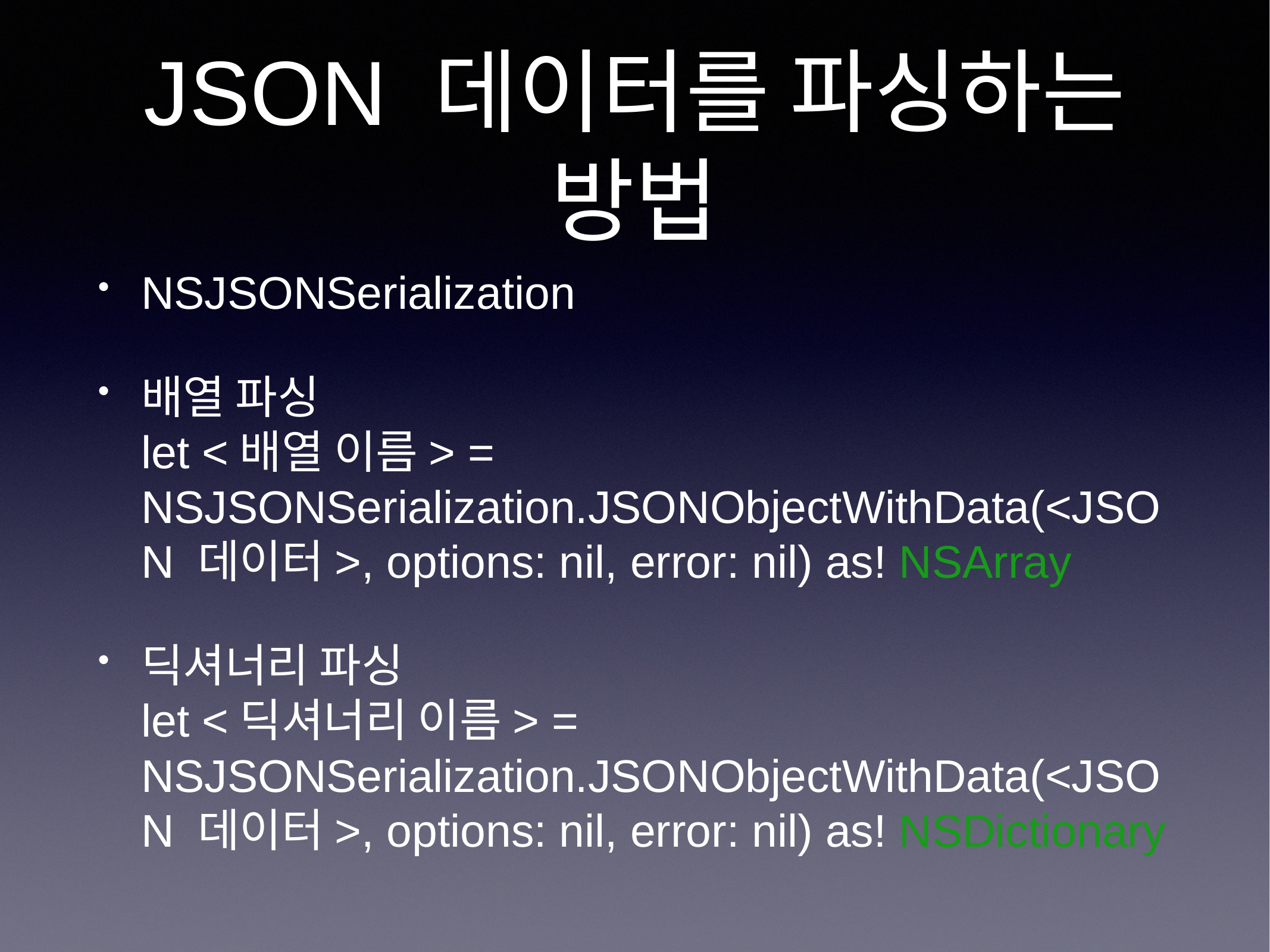

# JSON 데이터를 파싱하는 방법
NSJSONSerialization
배열 파싱
let <배열 이름> = NSJSONSerialization.JSONObjectWithData(<JSON 데이터>, options: nil, error: nil) as! NSArray
딕셔너리 파싱
let <딕셔너리 이름> = NSJSONSerialization.JSONObjectWithData(<JSON 데이터>, options: nil, error: nil) as! NSDictionary